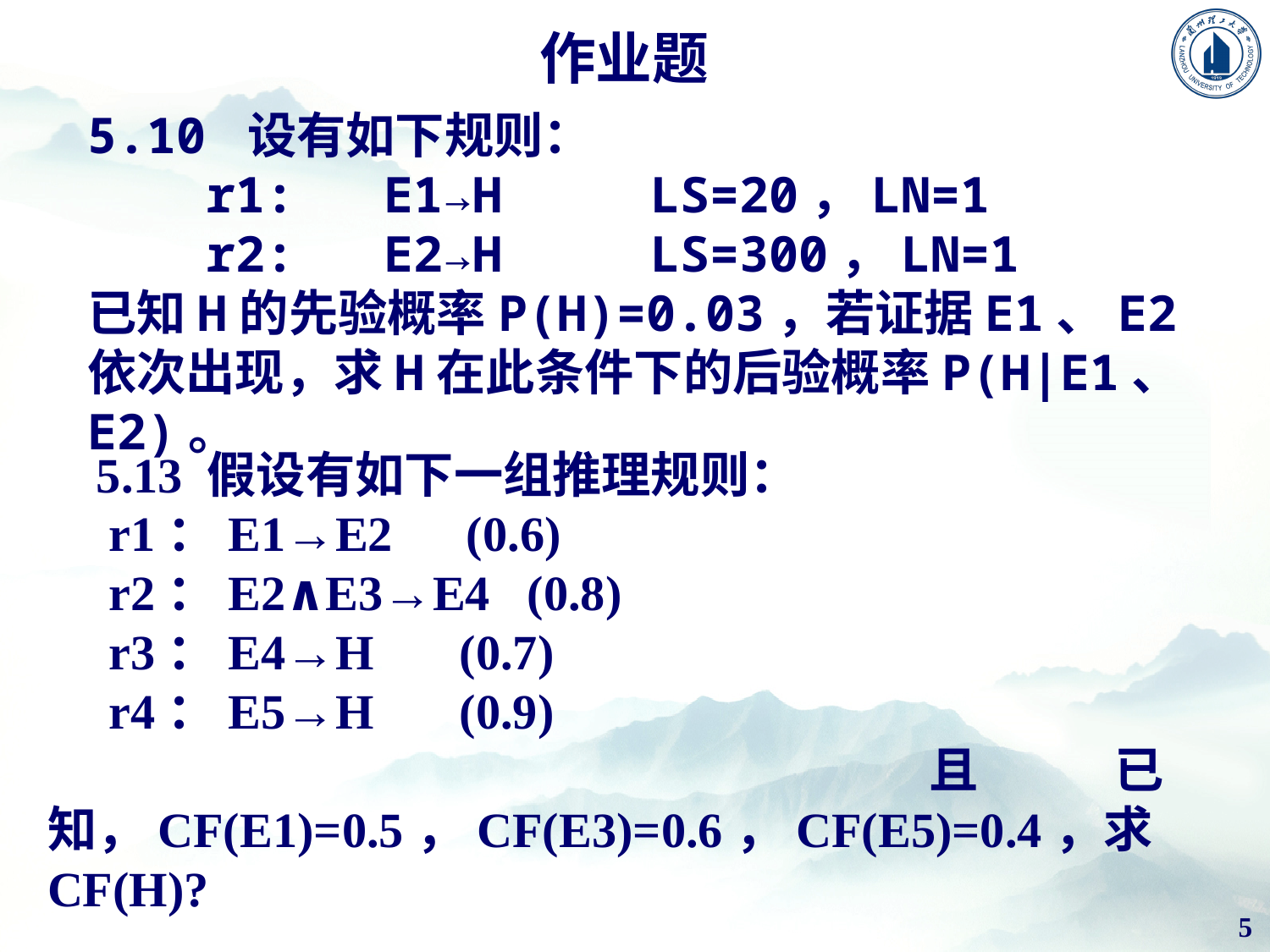

作业题
5.10 设有如下规则：
    r1:   E1→H     LS=20，LN=1
    r2:   E2→H     LS=300，LN=1
已知H的先验概率P(H)=0.03，若证据E1、E2依次出现，求H在此条件下的后验概率P(H|E1、E2)。
    5.13 假设有如下一组推理规则：
     r1：E1→E2      (0.6)
     r2：E2∧E3→E4   (0.8)
     r3：E4→H       (0.7)
     r4：E5→H       (0.9)
     且已知，CF(E1)=0.5，CF(E3)=0.6，CF(E5)=0.4，求CF(H)?
5